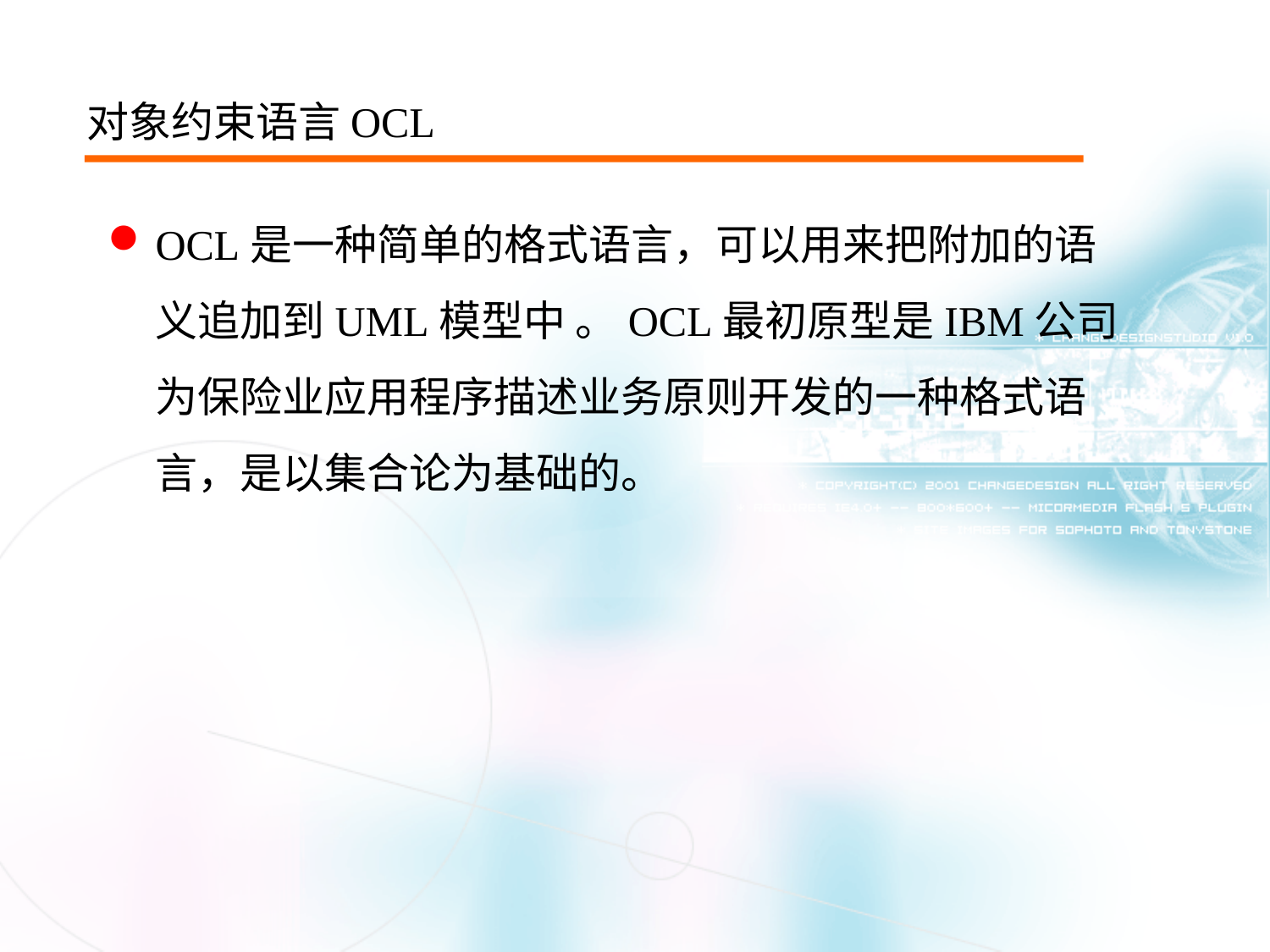

对象约束语言OCL
# OCL是一种简单的格式语言，可以用来把附加的语义追加到UML模型中 。OCL最初原型是IBM公司为保险业应用程序描述业务原则开发的一种格式语言，是以集合论为基础的。